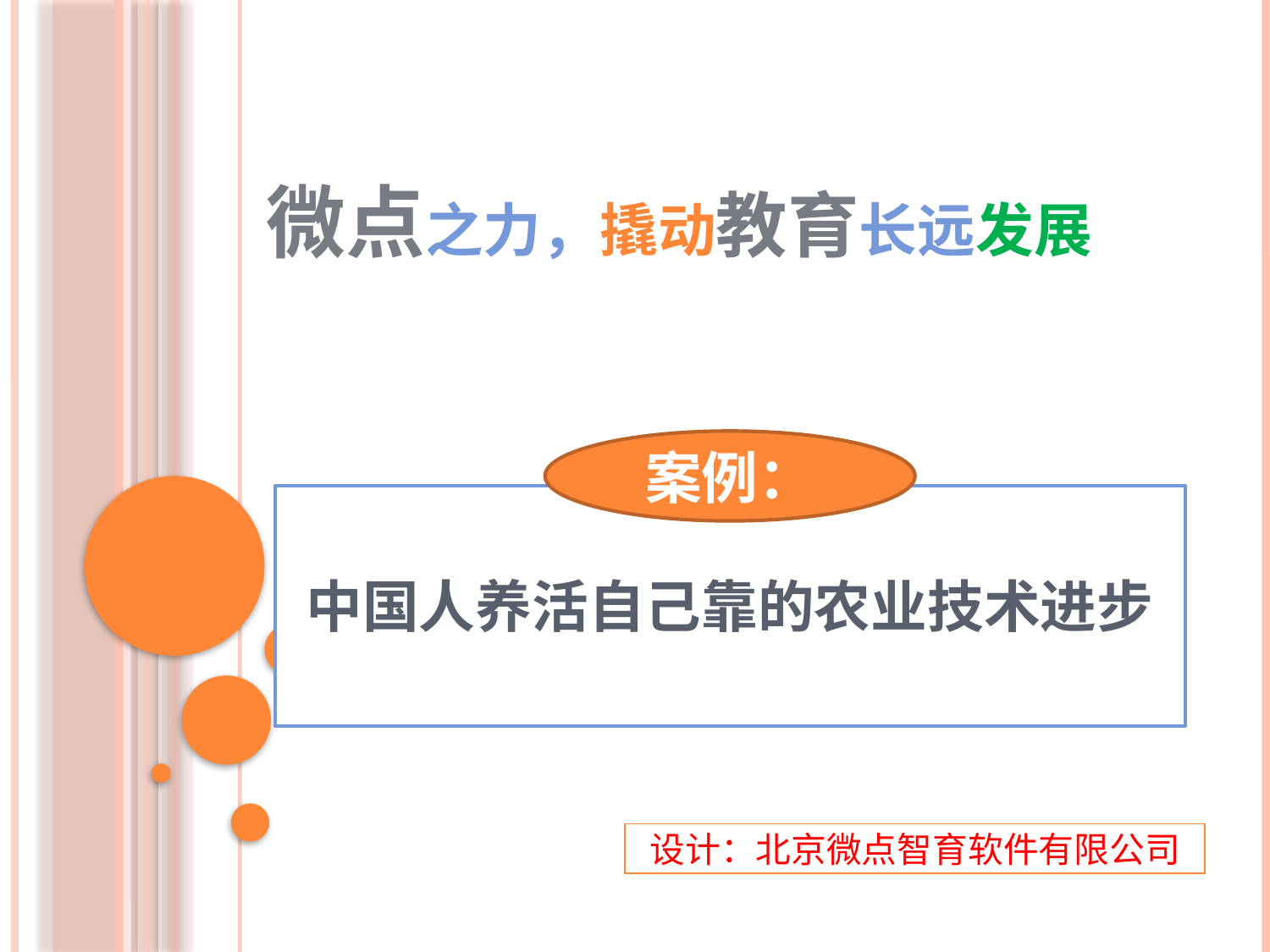

微点之力，撬动教育长远发展
案例：

中国人养活自己靠的农业技术进步
设计：北京微点智育软件有限公司